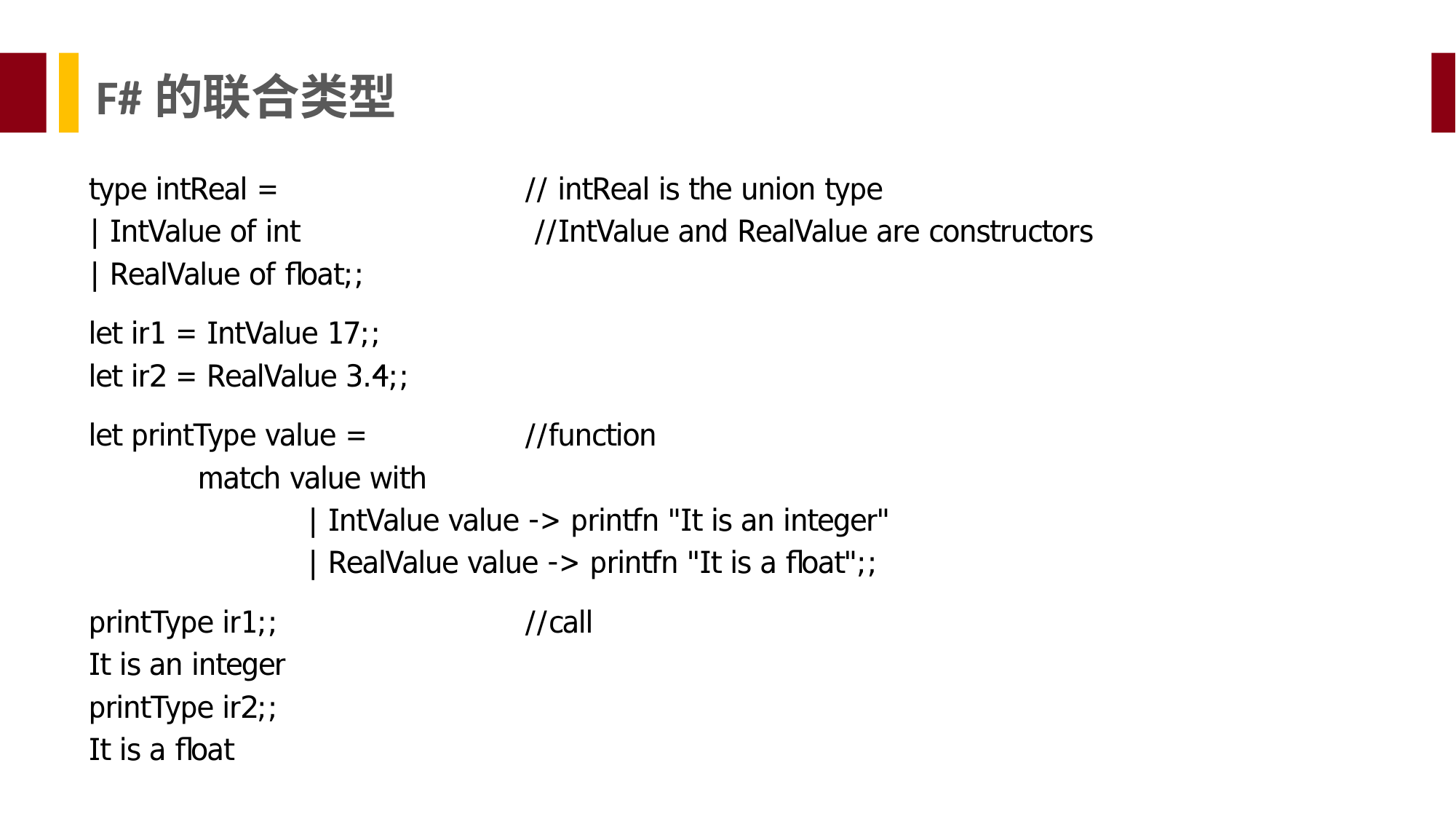

F#的联合类型
type intReal =     		// intReal is the union type
| IntValue of int			 //IntValue and RealValue are constructors
| RealValue of float;;

let ir1 = IntValue 17;;
let ir2 = RealValue 3.4;;

let printType value =		//function
	match value with
		| IntValue value -> printfn "It is an integer"
		| RealValue value -> printfn "It is a float";;

printType ir1;;			//call
It is an integer
printType ir2;;
It is a float